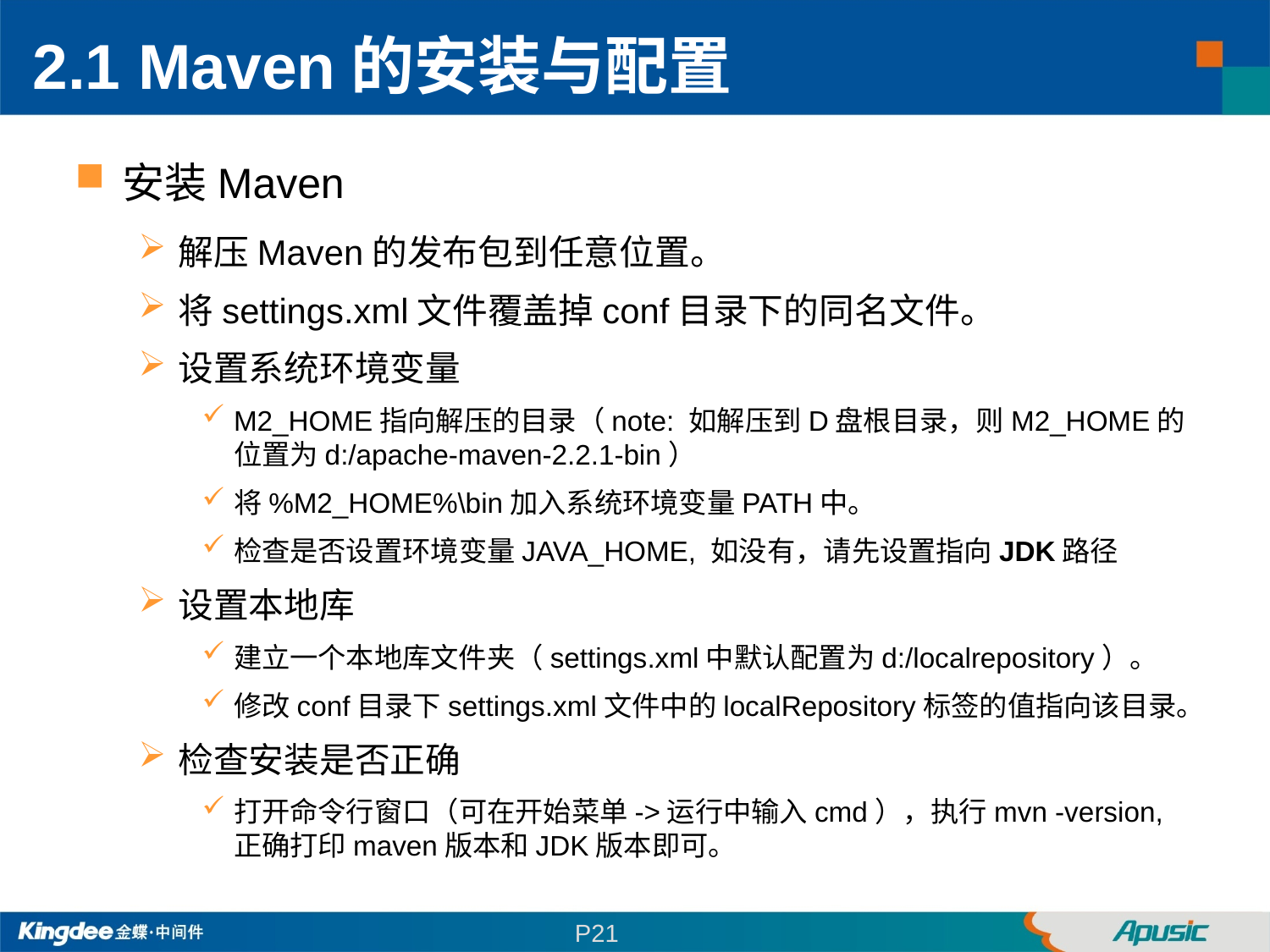

2.1 Maven的安装与配置
安装Maven
解压Maven的发布包到任意位置。
将settings.xml文件覆盖掉conf目录下的同名文件。
设置系统环境变量
M2_HOME指向解压的目录（note: 如解压到D盘根目录，则M2_HOME的位置为d:/apache-maven-2.2.1-bin）
将%M2_HOME%\bin加入系统环境变量PATH中。
检查是否设置环境变量JAVA_HOME, 如没有，请先设置指向JDK路径
设置本地库
建立一个本地库文件夹（settings.xml中默认配置为d:/localrepository）。
修改conf目录下settings.xml文件中的localRepository标签的值指向该目录。
检查安装是否正确
打开命令行窗口（可在开始菜单->运行中输入cmd），执行mvn -version, 正确打印maven版本和JDK版本即可。